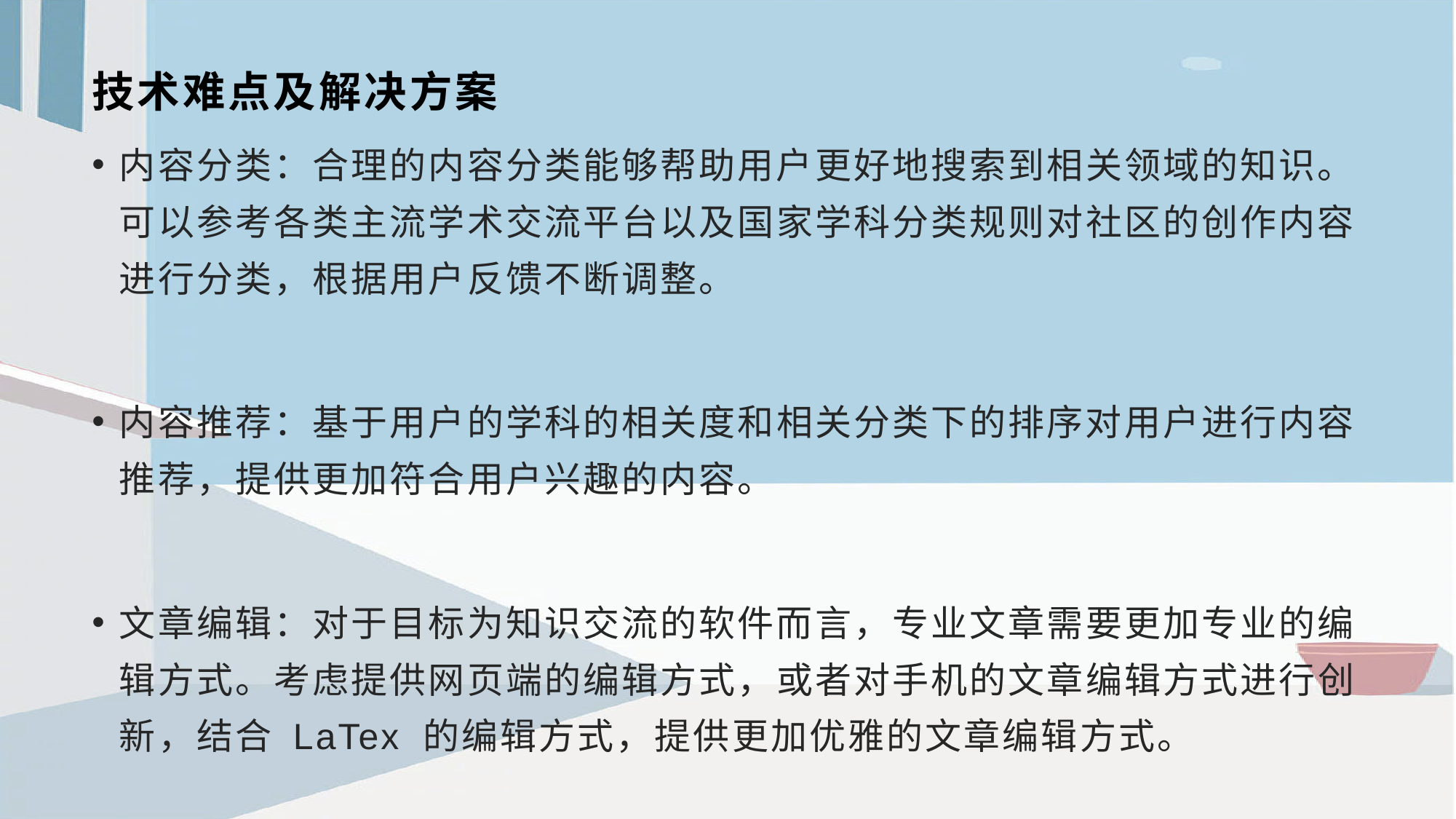

# 技术难点及解决方案
内容分类：合理的内容分类能够帮助用户更好地搜索到相关领域的知识。可以参考各类主流学术交流平台以及国家学科分类规则对社区的创作内容进行分类，根据用户反馈不断调整。

内容推荐：基于用户的学科的相关度和相关分类下的排序对用户进行内容推荐，提供更加符合用户兴趣的内容。

文章编辑：对于目标为知识交流的软件而言，专业文章需要更加专业的编辑方式。考虑提供网页端的编辑方式，或者对手机的文章编辑方式进行创新，结合 LaTex 的编辑方式，提供更加优雅的文章编辑方式。